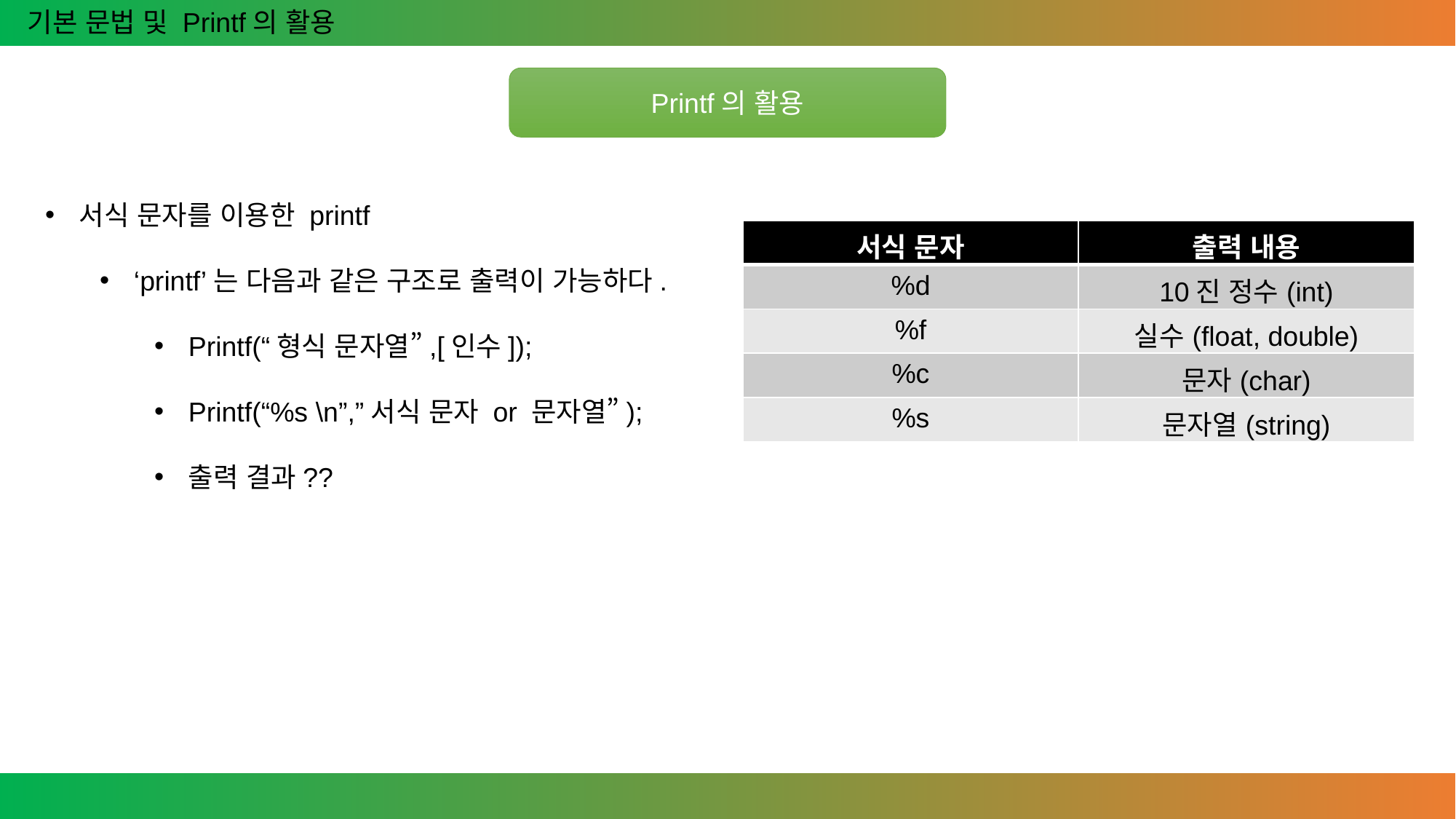

기본 문법 및 Printf의 활용
Printf의 활용
서식 문자를 이용한 printf
‘printf’는 다음과 같은 구조로 출력이 가능하다.
Printf(“형식 문자열”,[인수]);
Printf(“%s \n”,”서식 문자 or 문자열”);
출력 결과??
| 서식 문자 | 출력 내용 |
| --- | --- |
| %d | 10진 정수(int) |
| %f | 실수(float, double) |
| %c | 문자(char) |
| %s | 문자열(string) |